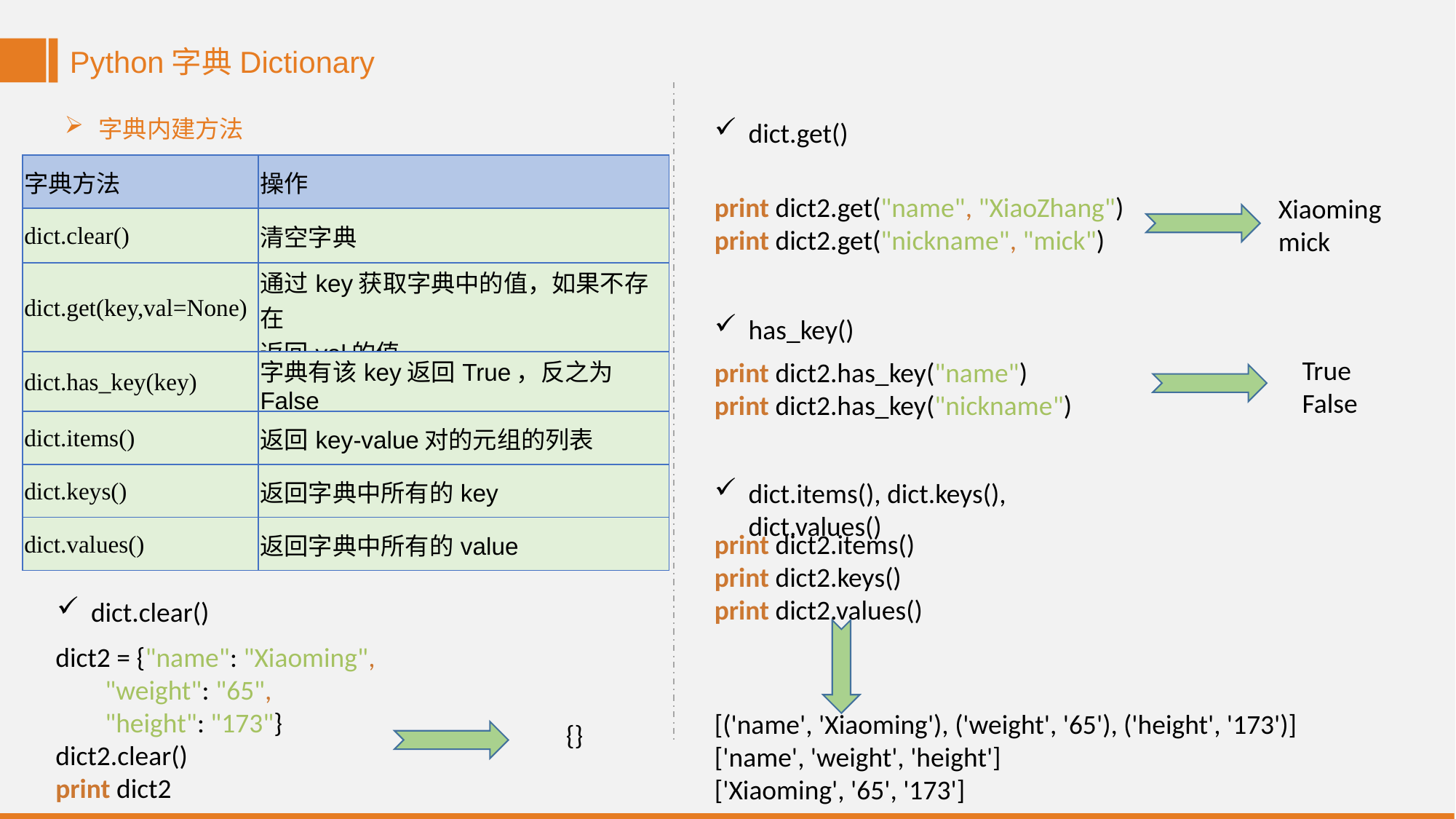

Python字典Dictionary

字典内建方法
dict.get()

has_key()

dict.items(), dict.keys(), dict.values()
| 字典方法 | 操作 |
| --- | --- |
| dict.clear() | 清空字典 |
| dict.get(key,val=None) | 通过key获取字典中的值，如果不存在 返回val的值 |
| dict.has\_key(key) | 字典有该key返回True，反之为False |
| dict.items() | 返回key-value对的元组的列表 |
| dict.keys() | 返回字典中所有的key |
| dict.values() | 返回字典中所有的value |
print dict2.get("name", "XiaoZhang")
print dict2.get("nickname", "mick")
Xiaoming
mick

True
False
print dict2.has_key("name")
print dict2.has_key("nickname")

print dict2.items()
print dict2.keys()
print dict2.values()
dict.clear()
dict2 = {"name": "Xiaoming",
        "weight": "65",
        "height": "173"}
dict2.clear()
print dict2

[('name', 'Xiaoming'), ('weight', '65'), ('height', '173')]
['name', 'weight', 'height']
['Xiaoming', '65', '173']
{}